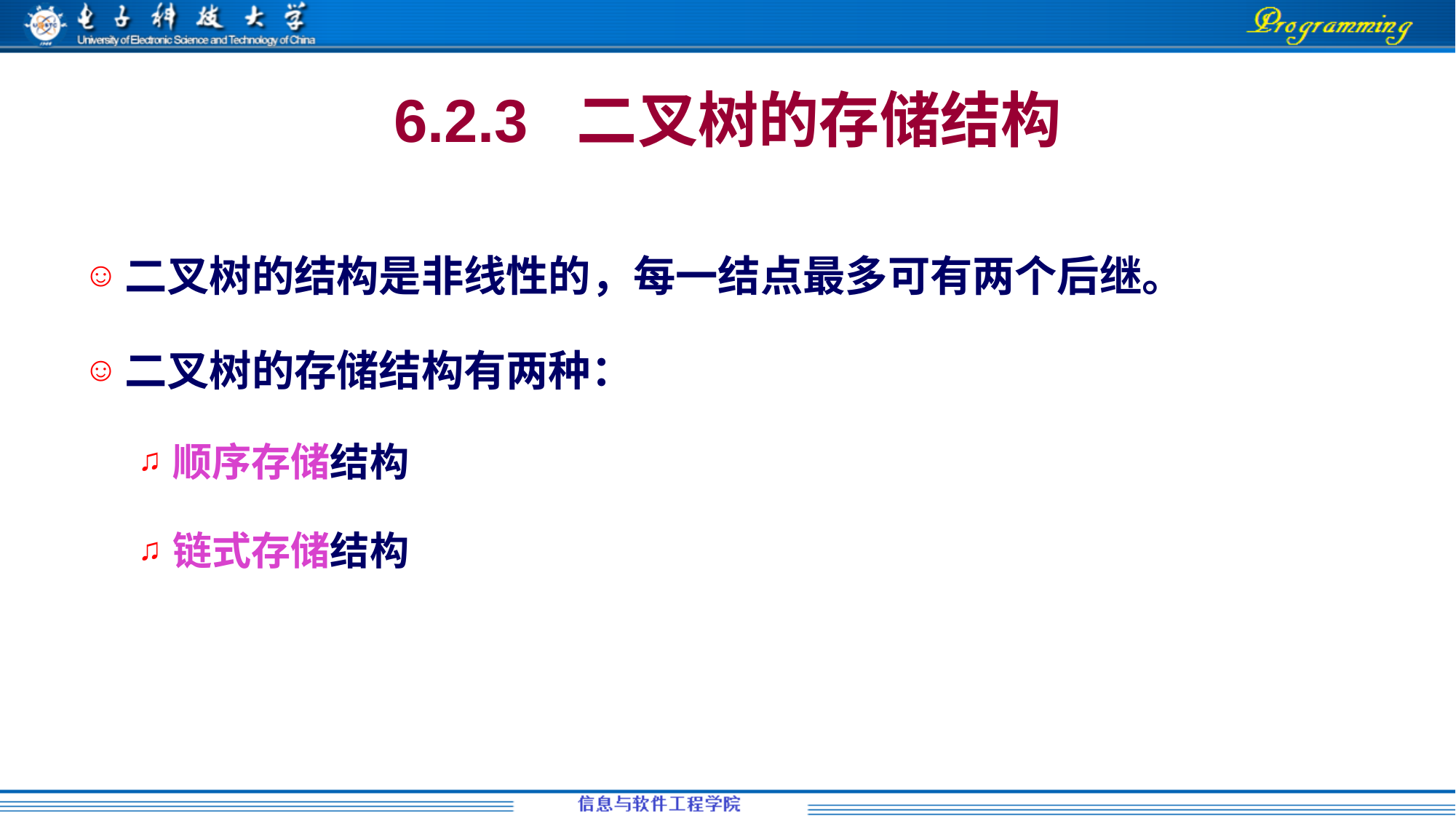

# 6.2.3  二叉树的存储结构
二叉树的结构是非线性的，每一结点最多可有两个后继。
二叉树的存储结构有两种：
顺序存储结构
链式存储结构